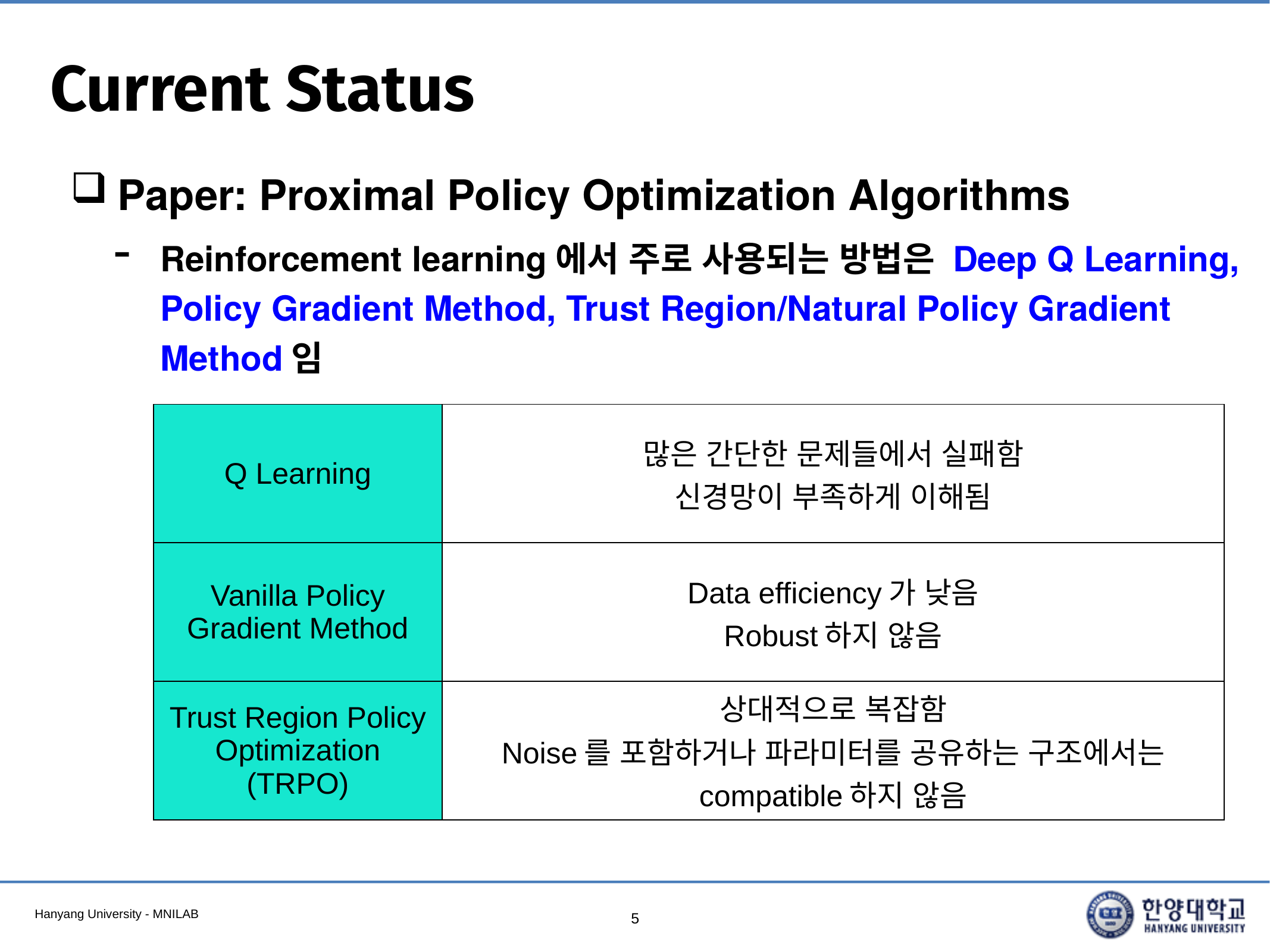

# Current Status
Paper: Proximal Policy Optimization Algorithms
Reinforcement learning에서 주로 사용되는 방법은 Deep Q Learning, Policy Gradient Method, Trust Region/Natural Policy Gradient Method임
| Q Learning | 많은 간단한 문제들에서 실패함 신경망이 부족하게 이해됨 |
| --- | --- |
| Vanilla Policy Gradient Method | Data efficiency가 낮음 Robust하지 않음 |
| Trust Region Policy Optimization (TRPO) | 상대적으로 복잡함 Noise를 포함하거나 파라미터를 공유하는 구조에서는 compatible하지 않음 |
5